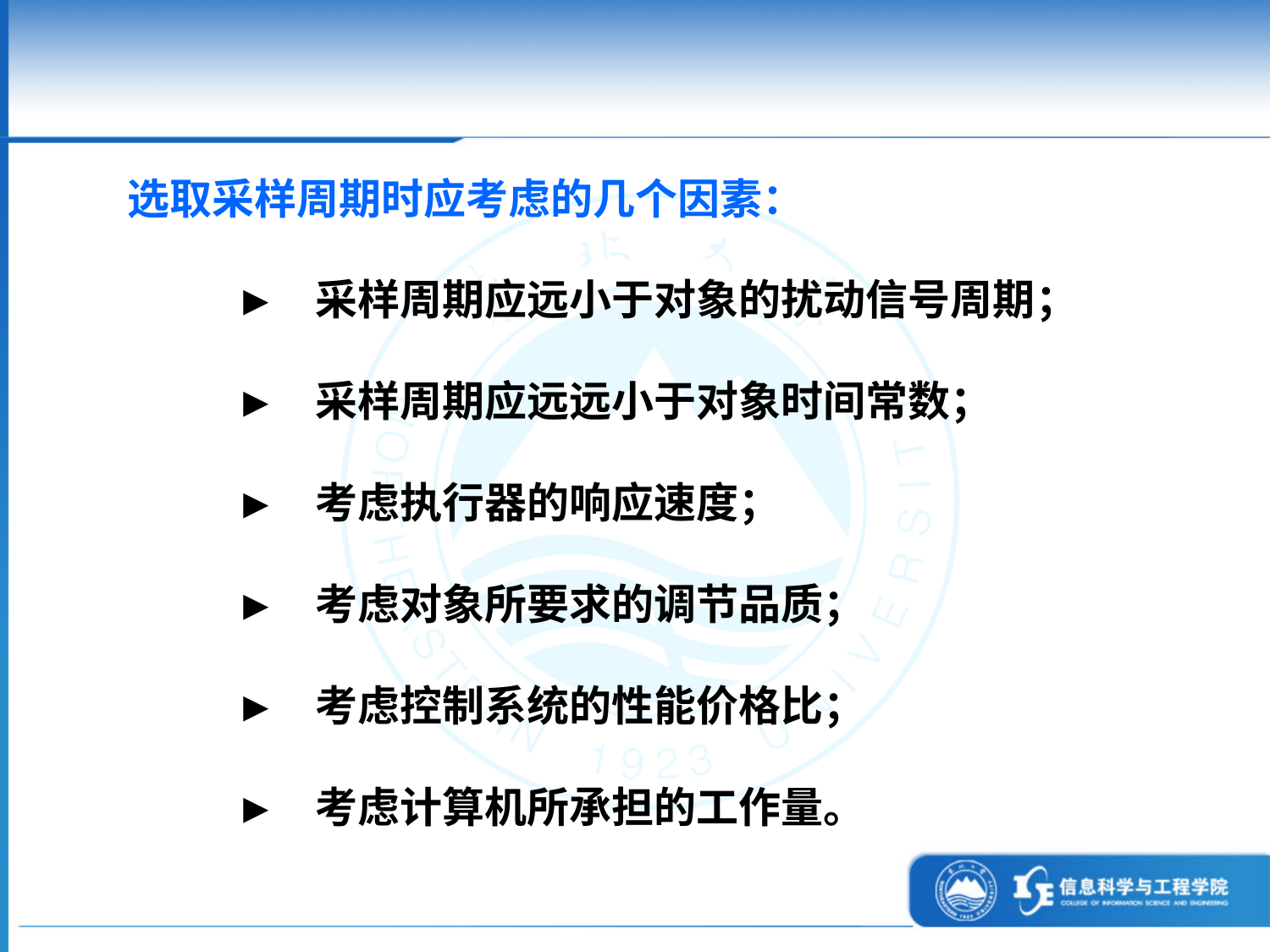

选取采样周期时应考虑的几个因素：
     ►   采样周期应远小于对象的扰动信号周期；
     ►   采样周期应远远小于对象时间常数；
     ►   考虑执行器的响应速度；
     ►   考虑对象所要求的调节品质；
     ►   考虑控制系统的性能价格比；
     ►   考虑计算机所承担的工作量。